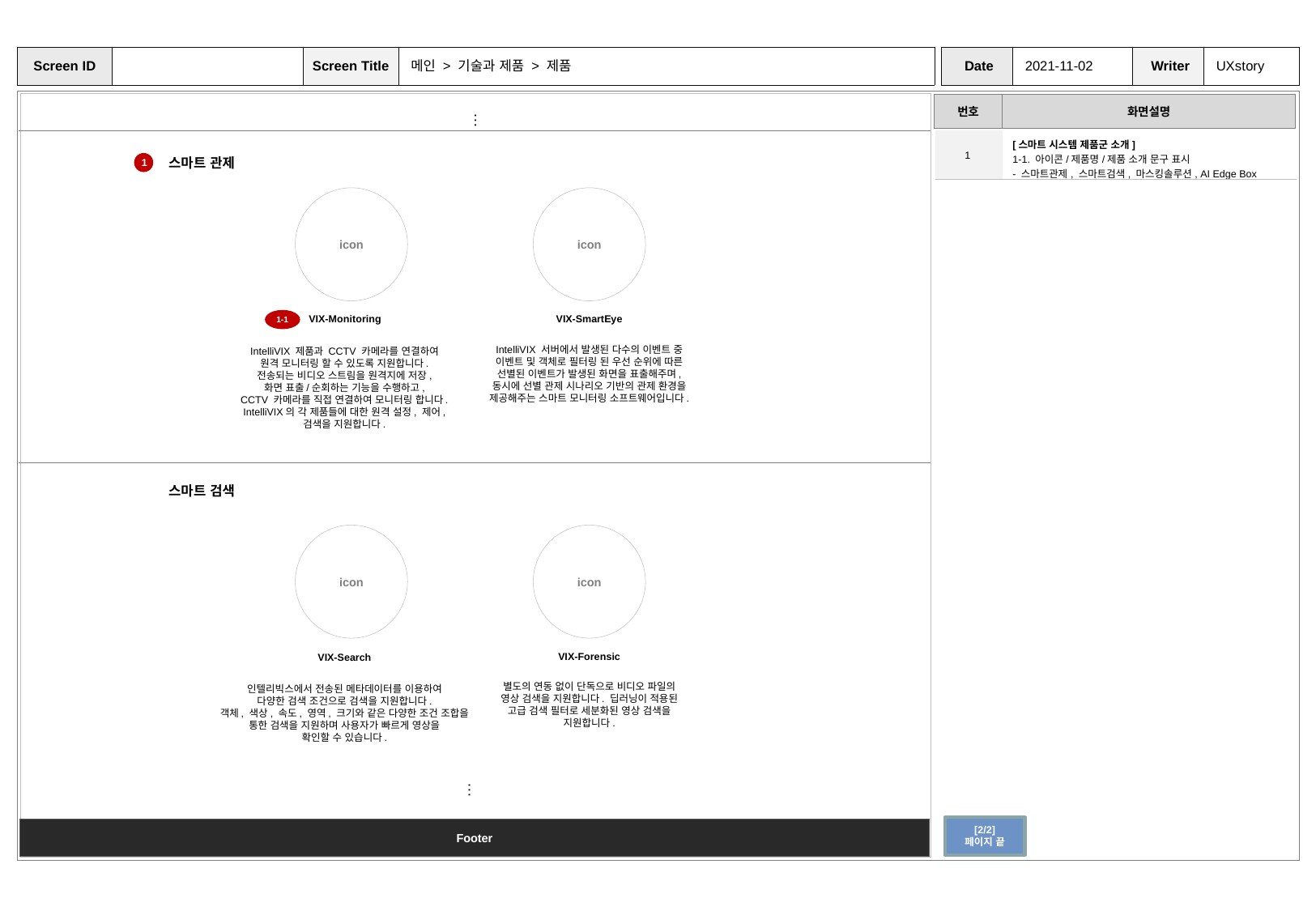

메인 > 기술과 제품 > 제품
2021-11-02
UXstory
…
| 1 | [스마트 시스템 제품군 소개] 1-1. 아이콘/제품명/제품 소개 문구 표시 - 스마트관제, 스마트검색, 마스킹솔루션, AI Edge Box |
| --- | --- |
스마트 관제
1
icon
icon
VIX-Monitoring
VIX-SmartEye
1-1
IntelliVIX 서버에서 발생된 다수의 이벤트 중
이벤트 및 객체로 필터링 된 우선 순위에 따른
선별된 이벤트가 발생된 화면을 표출해주며,
동시에 선별 관제 시나리오 기반의 관제 환경을
제공해주는 스마트 모니터링 소프트웨어입니다.
IntelliVIX 제품과 CCTV 카메라를 연결하여
원격 모니터링 할 수 있도록 지원합니다.
전송되는 비디오 스트림을 원격지에 저장,
화면 표출/순회하는 기능을 수행하고,
CCTV 카메라를 직접 연결하여 모니터링 합니다.
IntelliVIX의 각 제품들에 대한 원격 설정, 제어,
검색을 지원합니다.
스마트 검색
icon
icon

VIX-Forensic
VIX-Search
별도의 연동 없이 단독으로 비디오 파일의
영상 검색을 지원합니다. 딥러닝이 적용된
고급 검색 필터로 세분화된 영상 검색을
지원합니다.
인텔리빅스에서 전송된 메타데이터를 이용하여
다양한 검색 조건으로 검색을 지원합니다.
객체, 색상, 속도, 영역, 크기와 같은 다양한 조건 조합을
통한 검색을 지원하며 사용자가 빠르게 영상을
확인할 수 있습니다.
…
[2/2]
페이지 끝
Footer